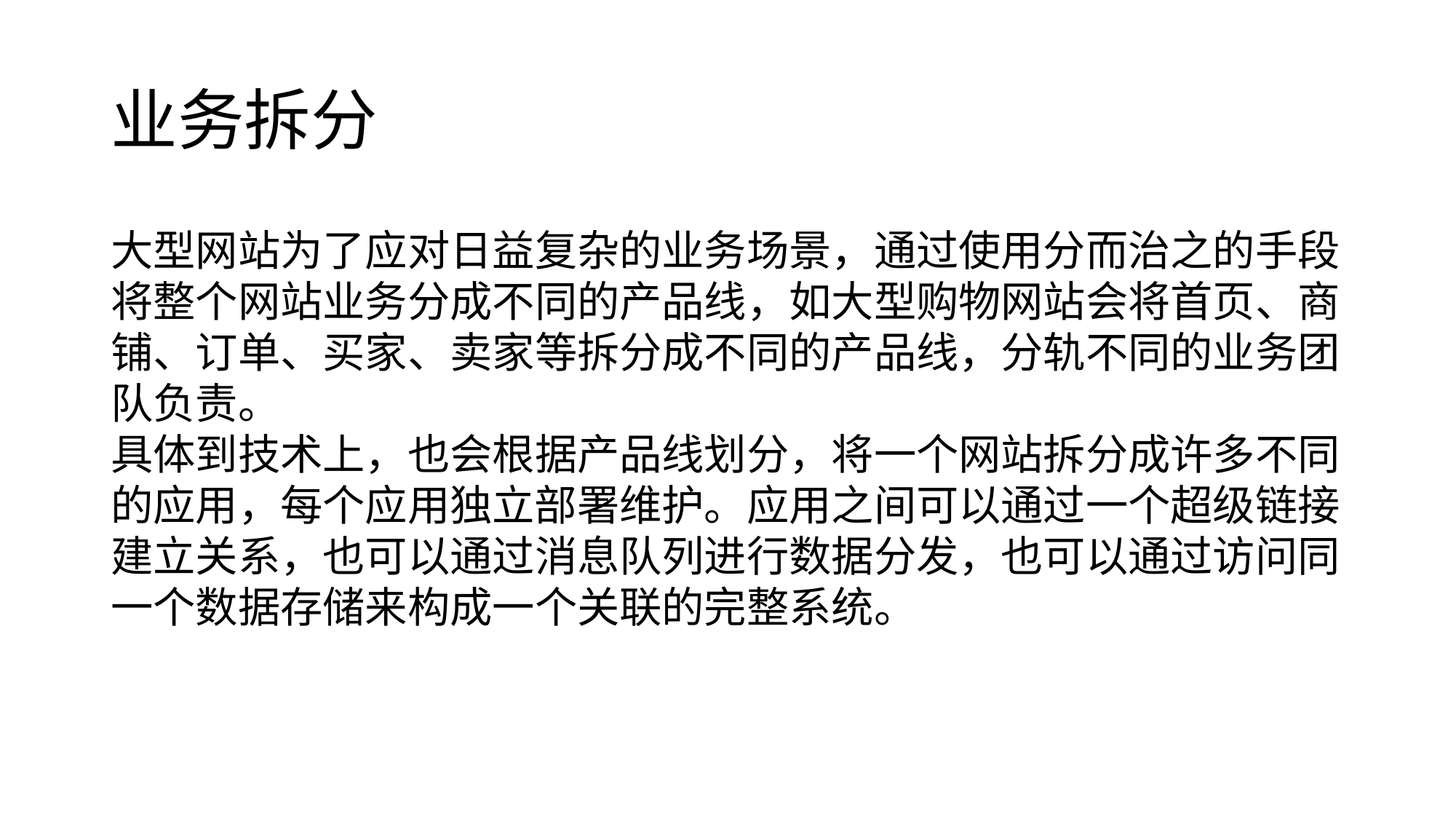

# 业务拆分
大型网站为了应对日益复杂的业务场景，通过使用分而治之的手段将整个网站业务分成不同的产品线，如大型购物网站会将首页、商铺、订单、买家、卖家等拆分成不同的产品线，分轨不同的业务团队负责。
具体到技术上，也会根据产品线划分，将一个网站拆分成许多不同的应用，每个应用独立部署维护。应用之间可以通过一个超级链接建立关系，也可以通过消息队列进行数据分发，也可以通过访问同一个数据存储来构成一个关联的完整系统。